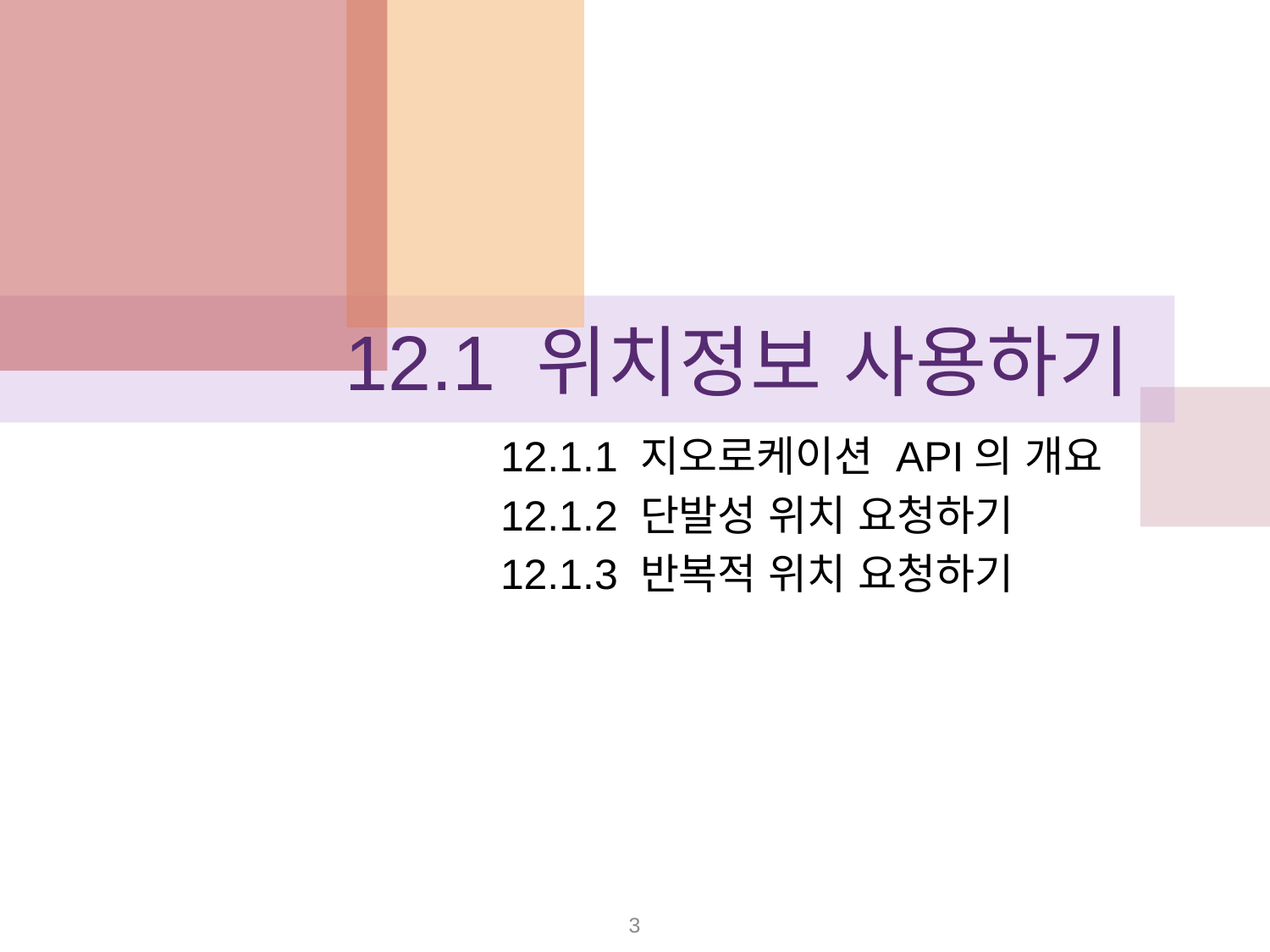

# 12.1 위치정보 사용하기
12.1.1 지오로케이션 API의 개요
12.1.2 단발성 위치 요청하기
12.1.3 반복적 위치 요청하기
3